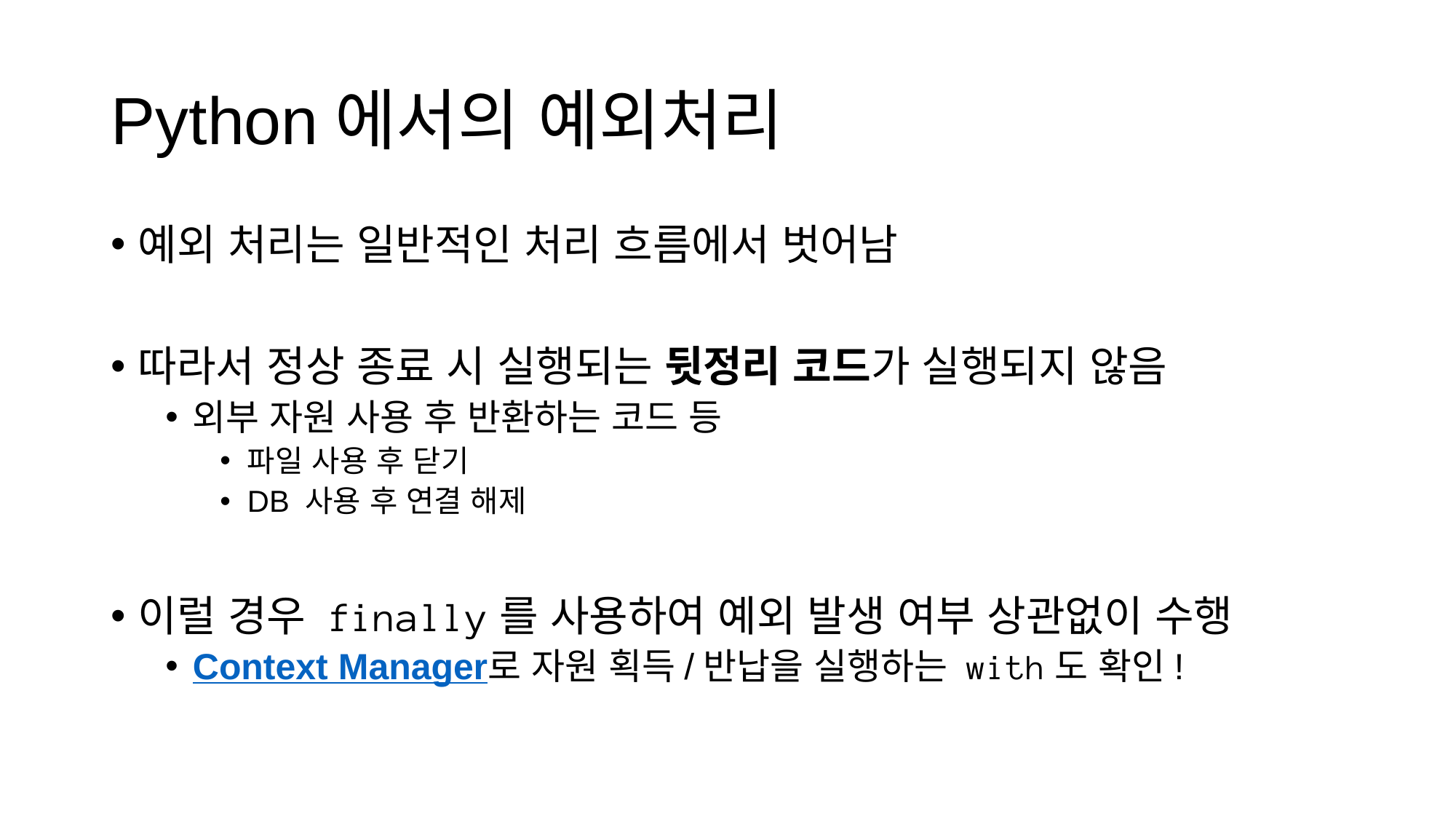

# Python에서의 예외처리
예외 처리는 일반적인 처리 흐름에서 벗어남

따라서 정상 종료 시 실행되는 뒷정리 코드가 실행되지 않음
외부 자원 사용 후 반환하는 코드 등
파일 사용 후 닫기
DB 사용 후 연결 해제

이럴 경우 finally를 사용하여 예외 발생 여부 상관없이 수행
Context Manager로 자원 획득/반납을 실행하는 with도 확인!